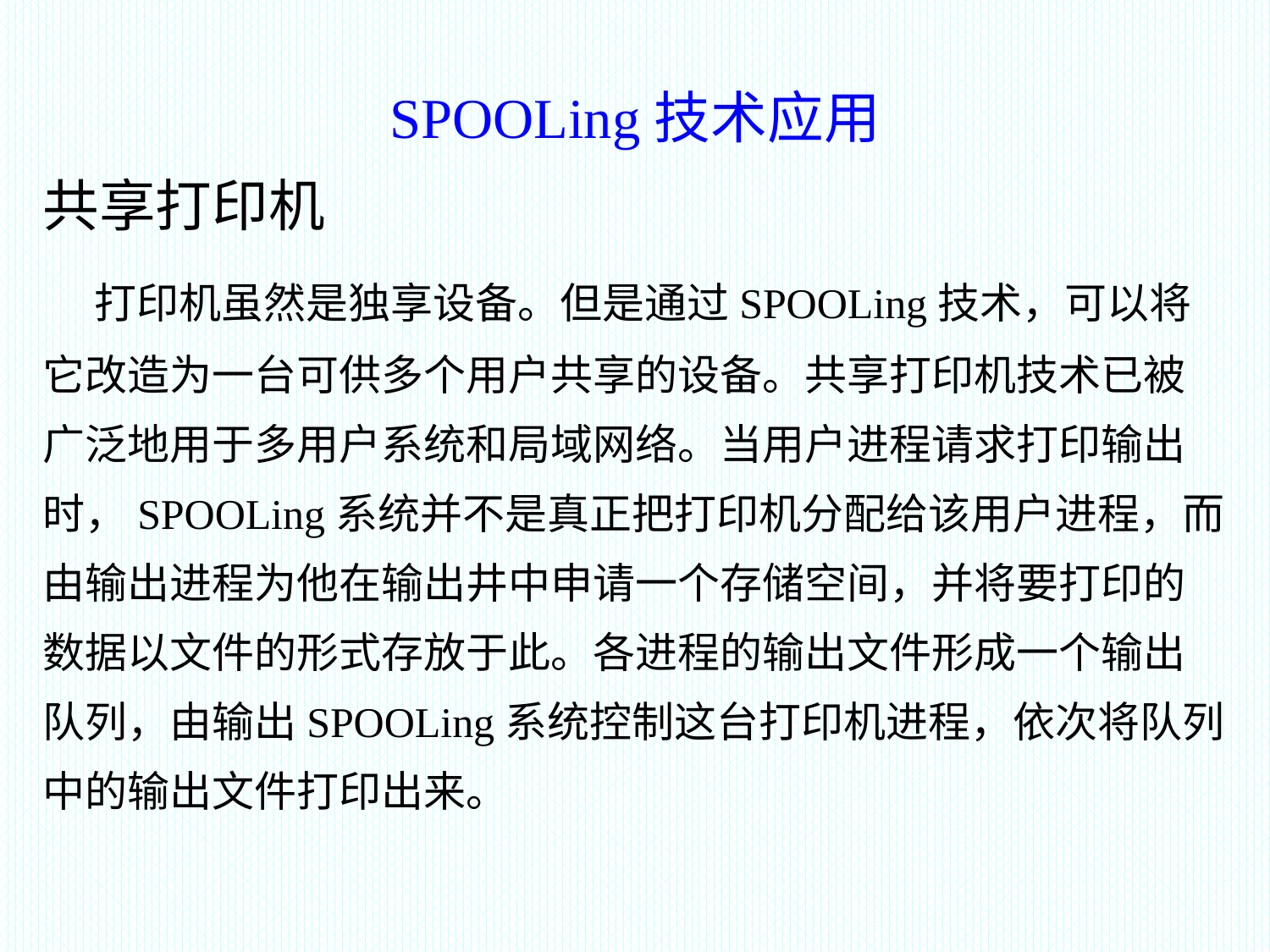

# SPOOLing技术应用
共享打印机
   打印机虽然是独享设备。但是通过SPOOLing技术，可以将
它改造为一台可供多个用户共享的设备。共享打印机技术已被
广泛地用于多用户系统和局域网络。当用户进程请求打印输出
时，SPOOLing系统并不是真正把打印机分配给该用户进程，而
由输出进程为他在输出井中申请一个存储空间，并将要打印的
数据以文件的形式存放于此。各进程的输出文件形成一个输出
队列，由输出SPOOLing系统控制这台打印机进程，依次将队列
中的输出文件打印出来。